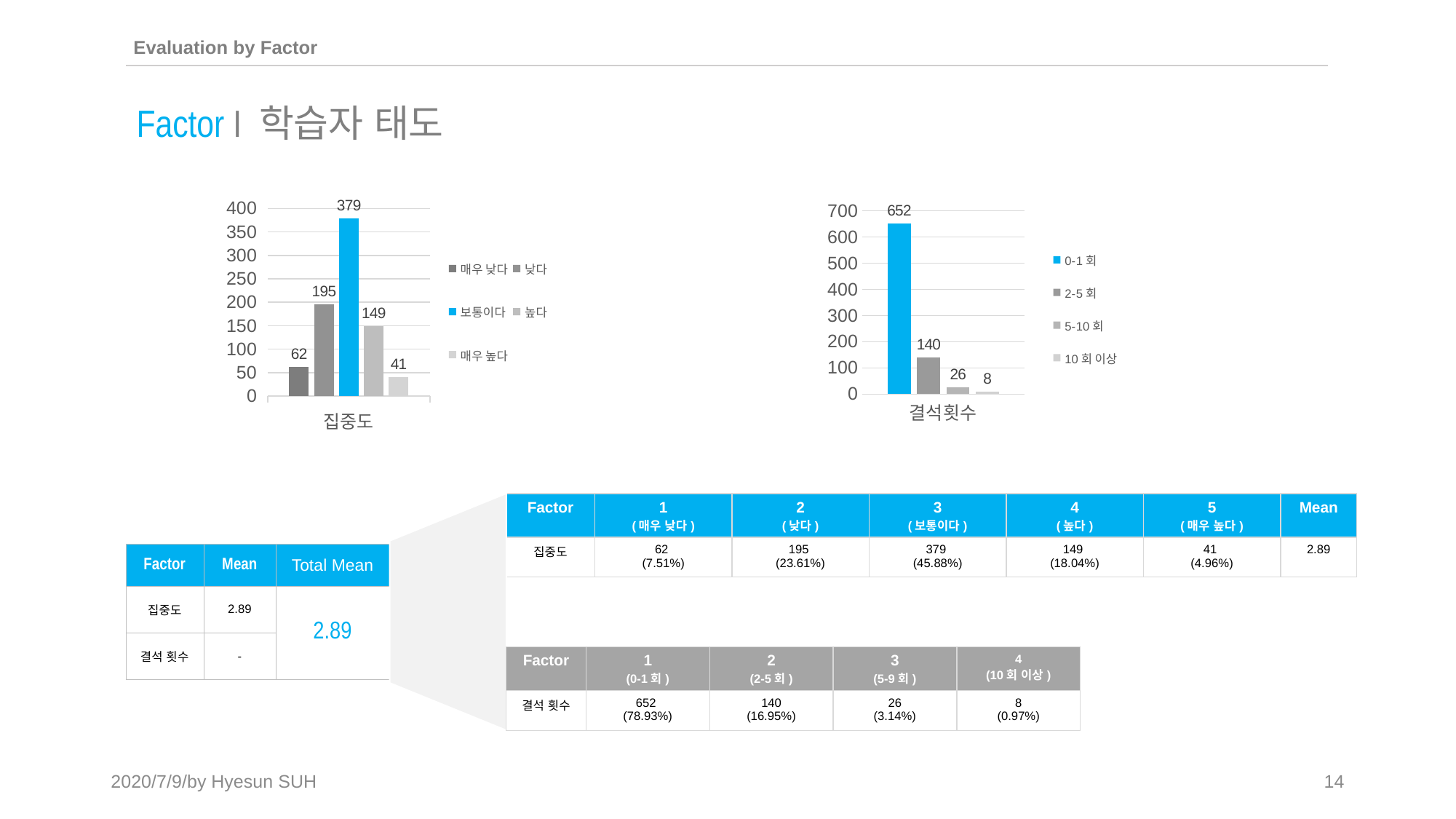

Evaluation by Factor
Factor I 학습자 태도

### Chart

| Category | 매우 낮다 | 낮다 | 보통이다 | 높다 | 매우 높다 |
|---|---|---|---|---|---|
| 집중도 | 62.0 | 195.0 | 379.0 | 149.0 | 41.0 |

### Chart

| Category | 0-1회 | 2-5회 | 5-10회 | 10회 이상 |
|---|---|---|---|---|
| 결석횟수 | 652.0 | 140.0 | 26.0 | 8.0 |
| Factor | 1 (매우 낮다) | 2 (낮다) | 3 (보통이다) | 4 (높다) | 5 (매우 높다) | Mean |
| --- | --- | --- | --- | --- | --- | --- |
| 집중도 | 62 (7.51%) | 195 (23.61%) | 379 (45.88%) | 149 (18.04%) | 41 (4.96%) | 2.89 |
| Factor | Mean | Total Mean |
| --- | --- | --- |
| 집중도 | 2.89 | 2.89 |
| 결석 횟수 | - |  |

| Factor | 1 (0-1회) | 2 (2-5회) | 3 (5-9회) | 4 (10회 이상) |
| --- | --- | --- | --- | --- |
| 결석 횟수 | 652 (78.93%) | 140 (16.95%) | 26 (3.14%) | 8 (0.97%) |
2020/7/9/by Hyesun SUH
14